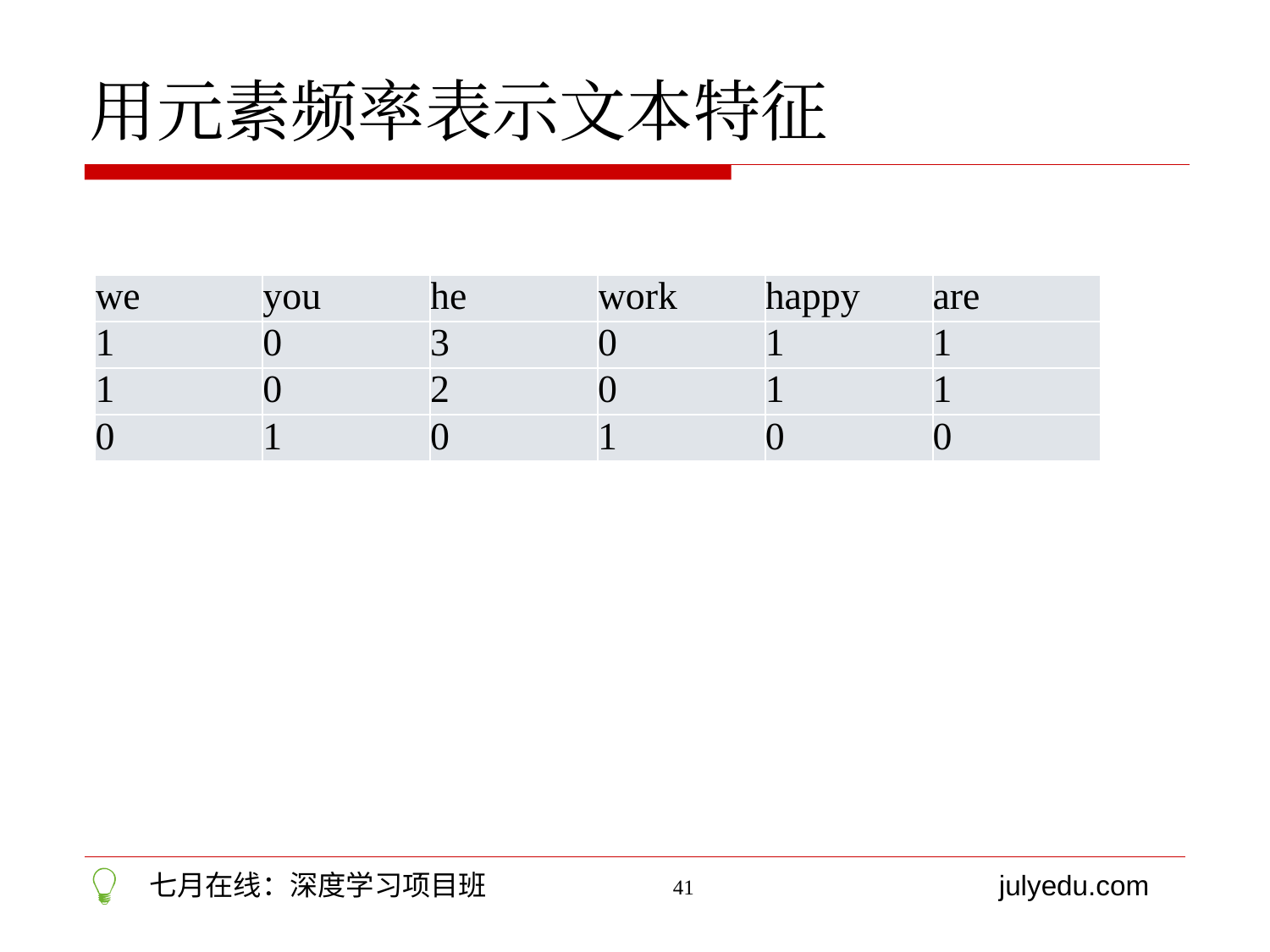

用元素频率表示文本特征
| we | you | he | work | happy | are |
| --- | --- | --- | --- | --- | --- |
| 1 | 0 | 3 | 0 | 1 | 1 |
| 1 | 0 | 2 | 0 | 1 | 1 |
| 0 | 1 | 0 | 1 | 0 | 0 |
41